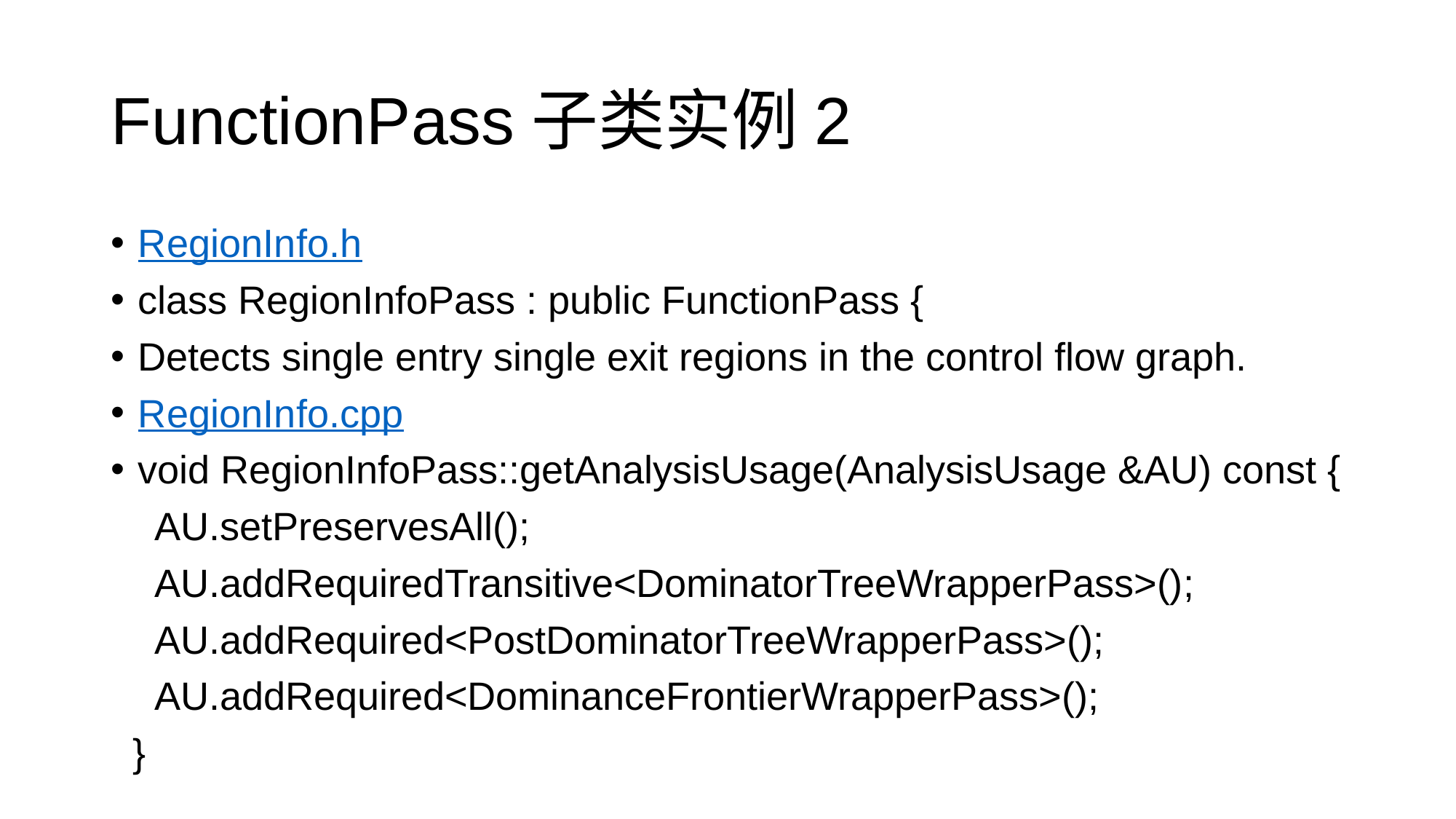

# FunctionPass子类实例2
RegionInfo.h
class RegionInfoPass : public FunctionPass {
Detects single entry single exit regions in the control flow graph.
RegionInfo.cpp
void RegionInfoPass::getAnalysisUsage(AnalysisUsage &AU) const {
    AU.setPreservesAll();
    AU.addRequiredTransitive<DominatorTreeWrapperPass>();
    AU.addRequired<PostDominatorTreeWrapperPass>();
    AU.addRequired<DominanceFrontierWrapperPass>();
  }